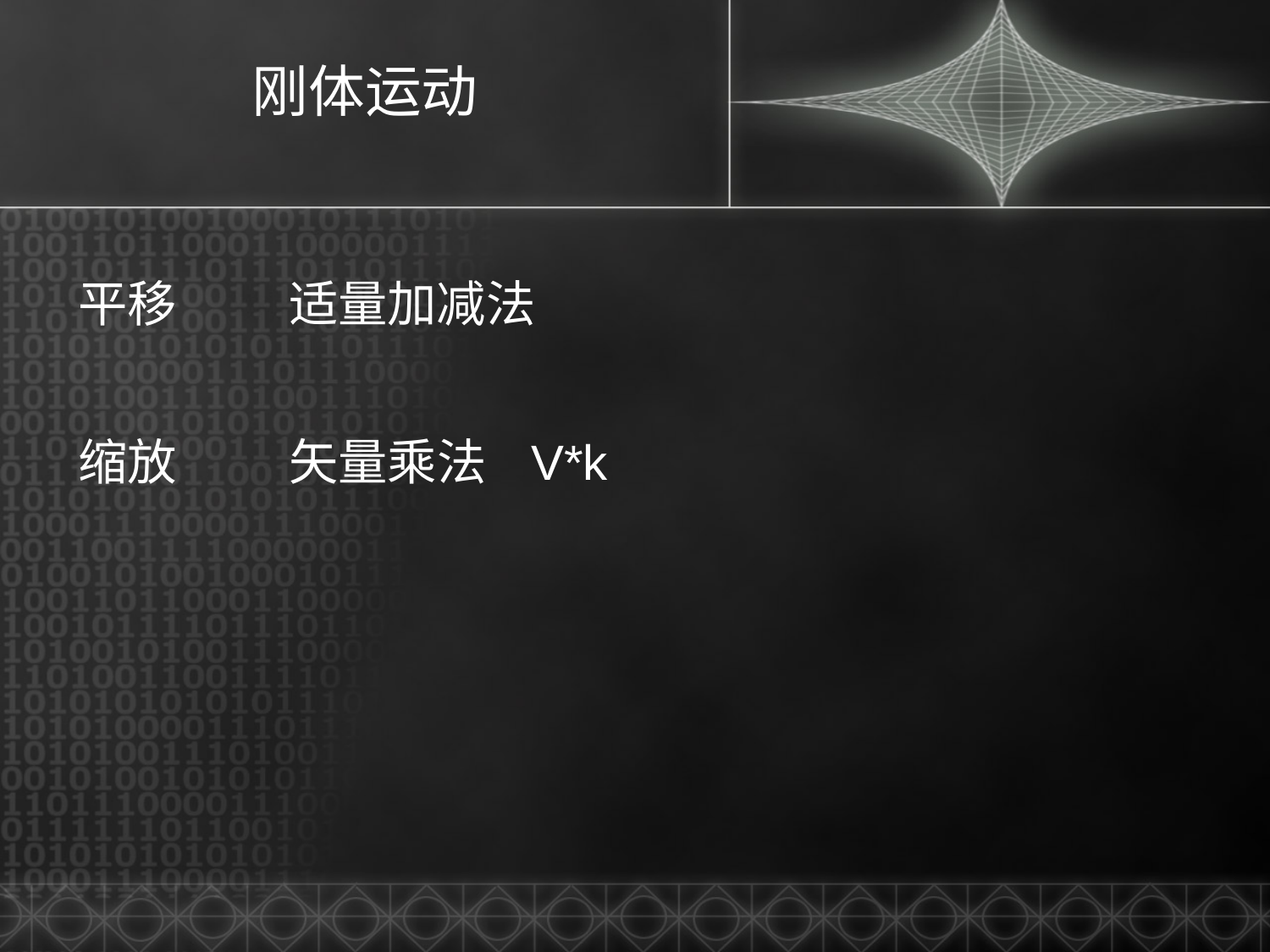

# 刚体运动
平移
适量加减法
缩放
矢量乘法   V*k